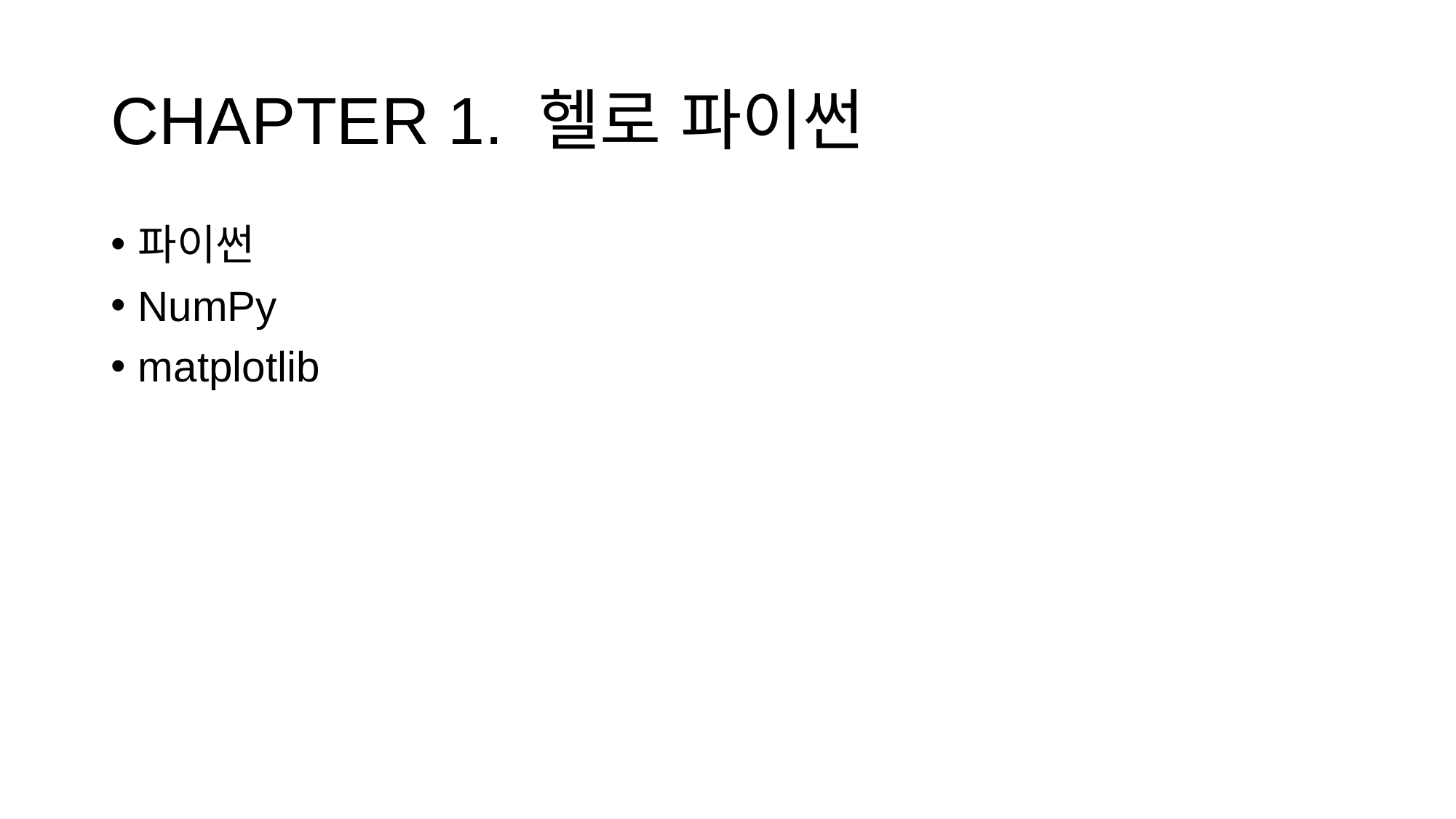

# CHAPTER 1. 헬로 파이썬
파이썬
NumPy
matplotlib